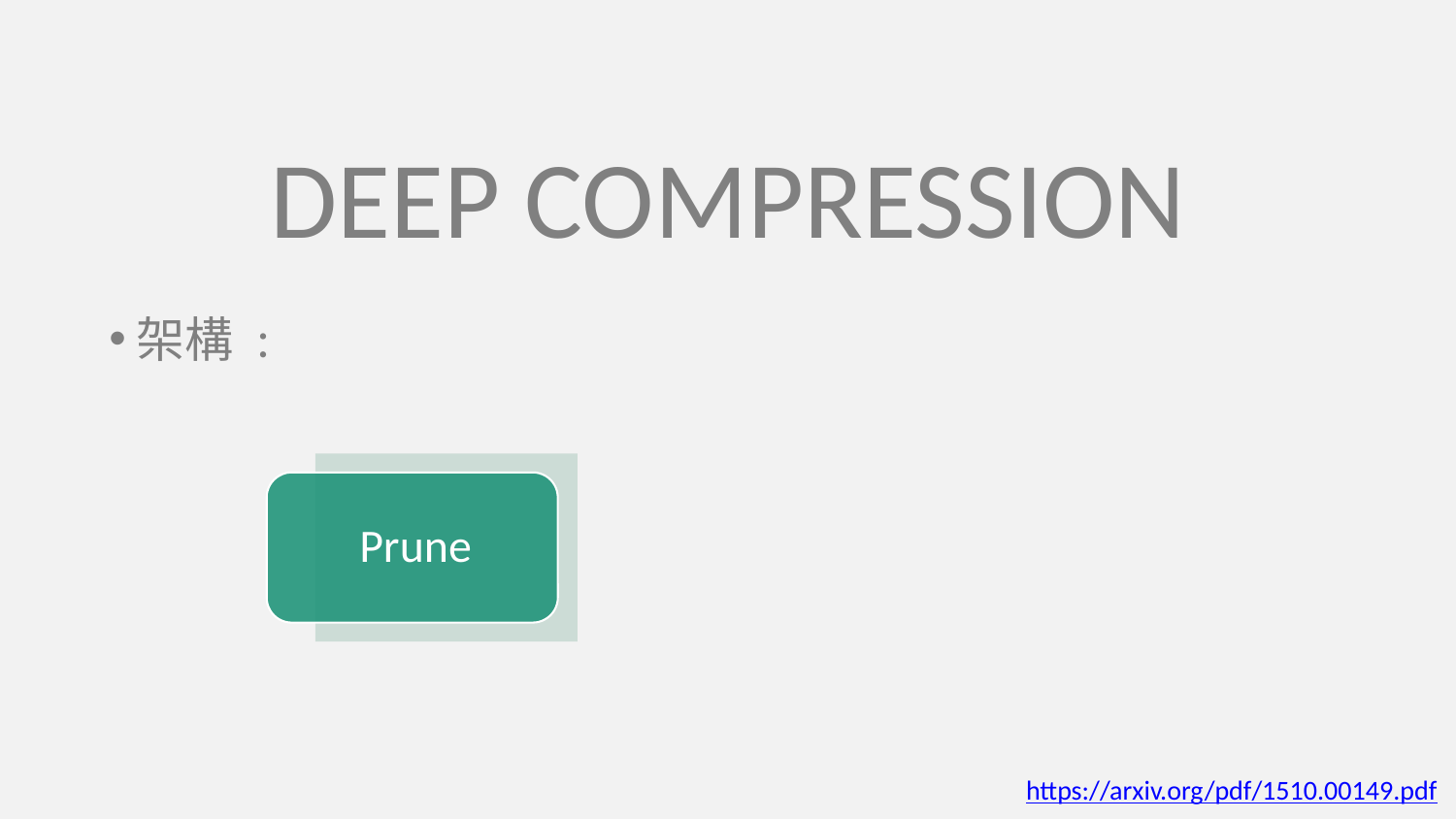

DEEP COMPRESSION

架構 :
Prune
Quantize
Huffman encode
https://arxiv.org/pdf/1510.00149.pdf